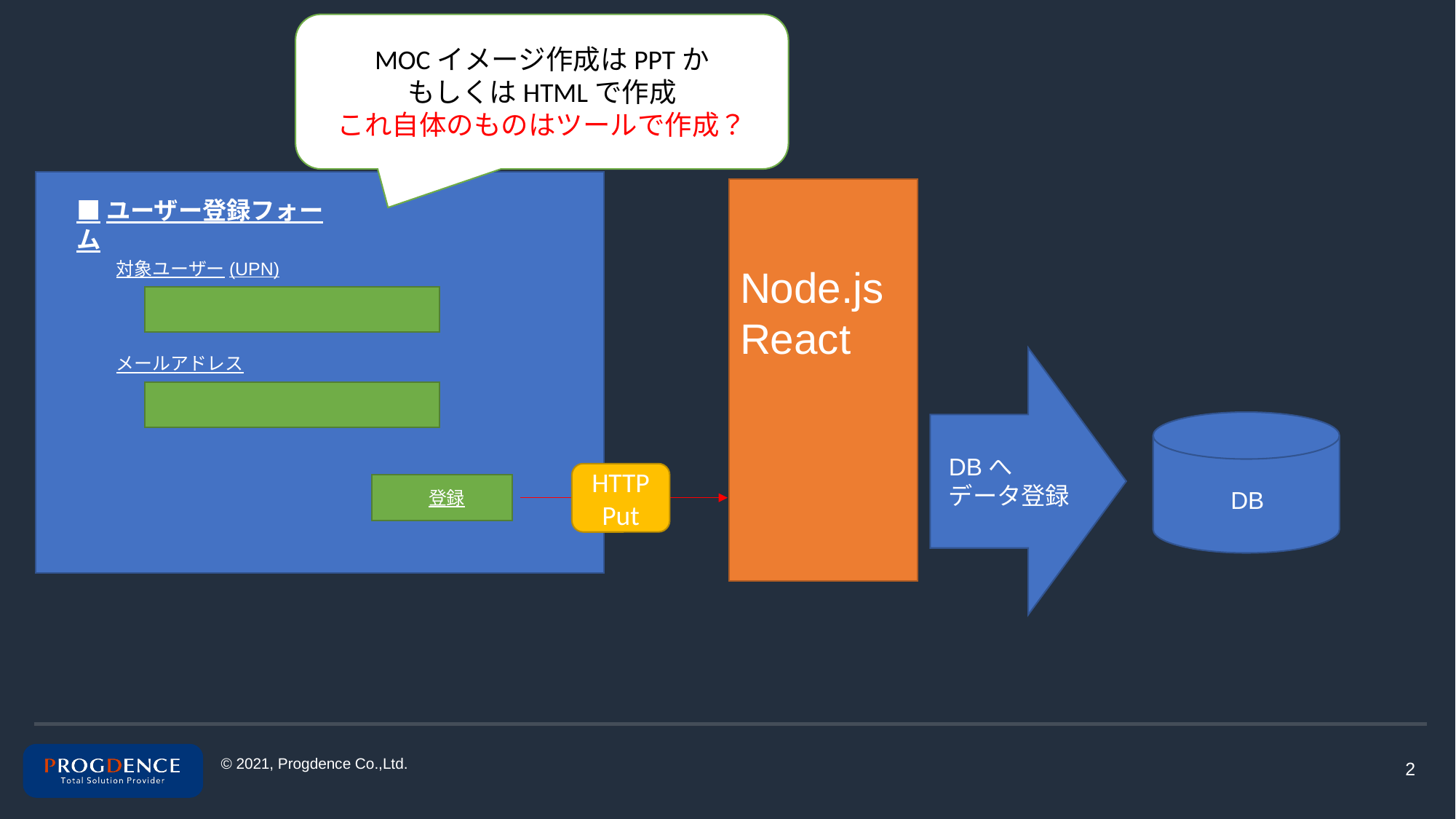

MOCイメージ作成はPPTか
もしくはHTMLで作成
これ自体のものはツールで作成？

■ユーザー登録フォーム
対象ユーザー(UPN)
Node.js
React

メールアドレス

DBへ
データ登録
HTTP Put

DB
登録
© 2021, Progdence Co.,Ltd.
2